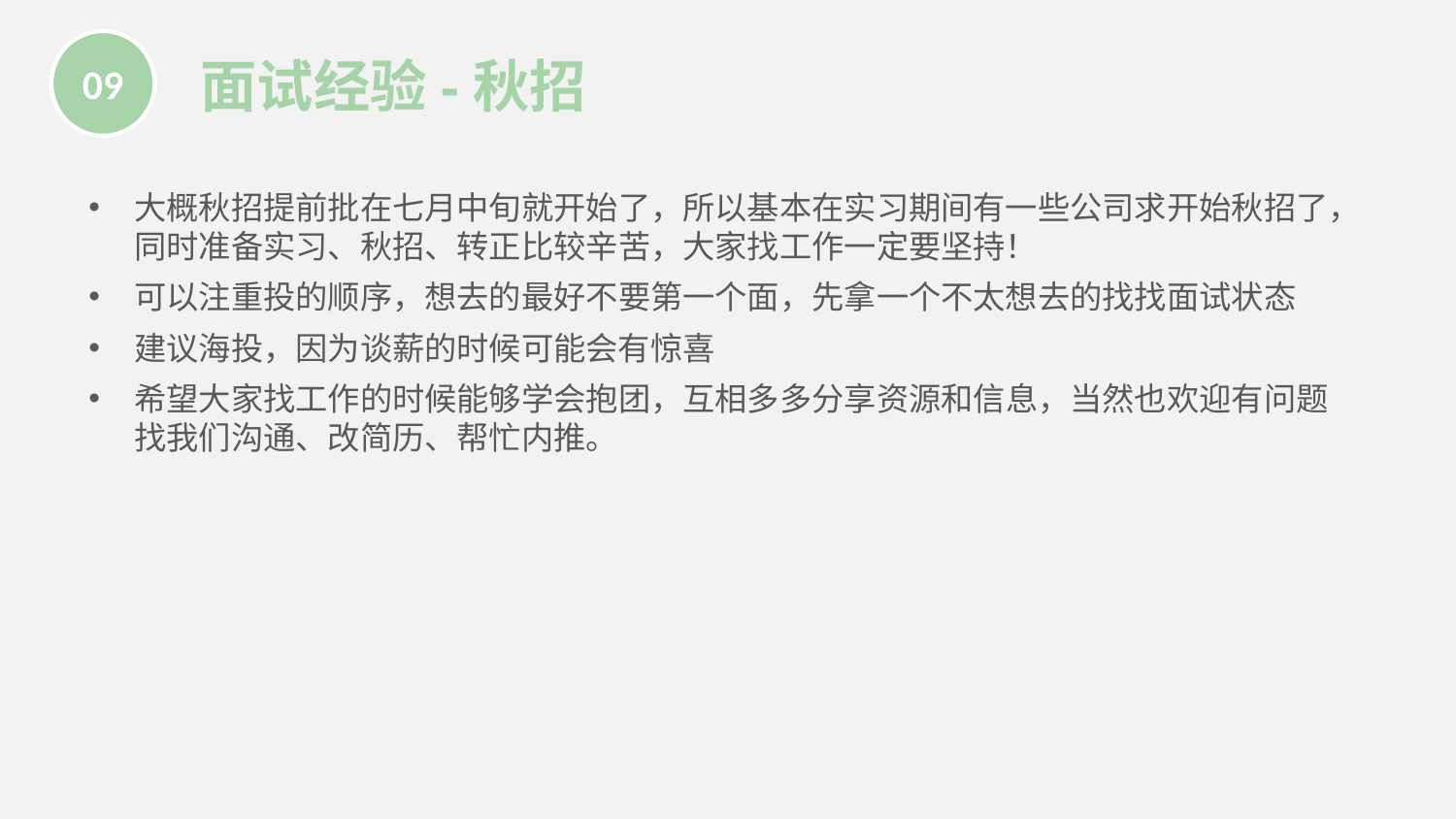

09
面试经验-秋招
大概秋招提前批在七月中旬就开始了，所以基本在实习期间有一些公司求开始秋招了，同时准备实习、秋招、转正比较辛苦，大家找工作一定要坚持！
可以注重投的顺序，想去的最好不要第一个面，先拿一个不太想去的找找面试状态
建议海投，因为谈薪的时候可能会有惊喜
希望大家找工作的时候能够学会抱团，互相多多分享资源和信息，当然也欢迎有问题找我们沟通、改简历、帮忙内推。